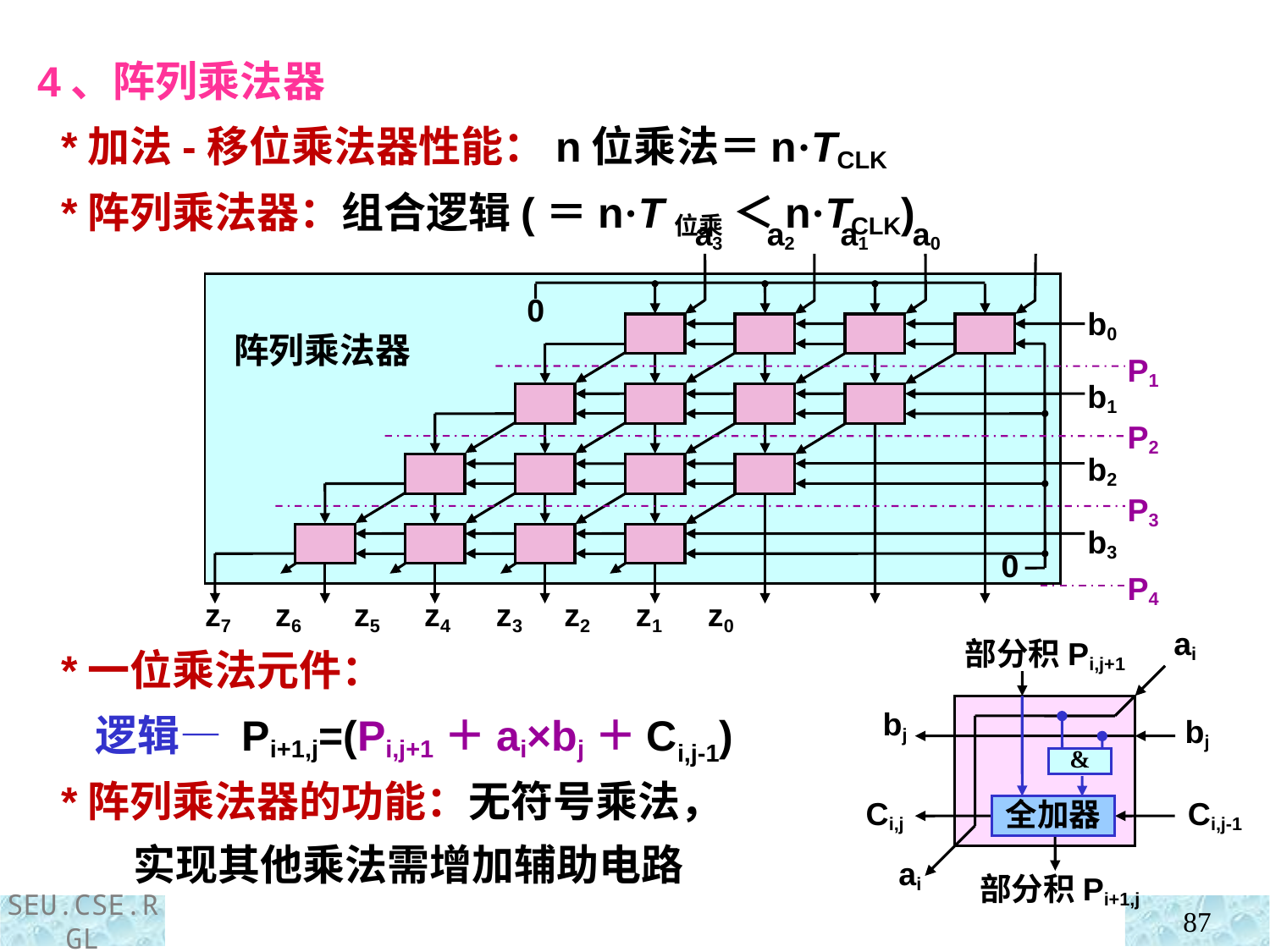

4、阵列乘法器
  *加法-移位乘法器性能：n位乘法＝n·TCLK
  *阵列乘法器：组合逻辑(＝n·T位乘 ＜n·TCLK)
a3     a2      a1     a0

 阵列乘法器

0

b0

b1

b2

b3

0

z7     z6      z5     z4      z3      z2      z1      z0
P1

P2

P3

P4

  *一位乘法元件：
     逻辑— Pi+1,j=(Pi,j+1＋ai×bj＋Ci,j-1)
ai
部分积Pi,j+1

bj
bj

&

Ci,j
Ci,j-1
全加器

ai
部分积Pi+1,j
  *阵列乘法器的功能：无符号乘法，
         实现其他乘法需增加辅助电路
87